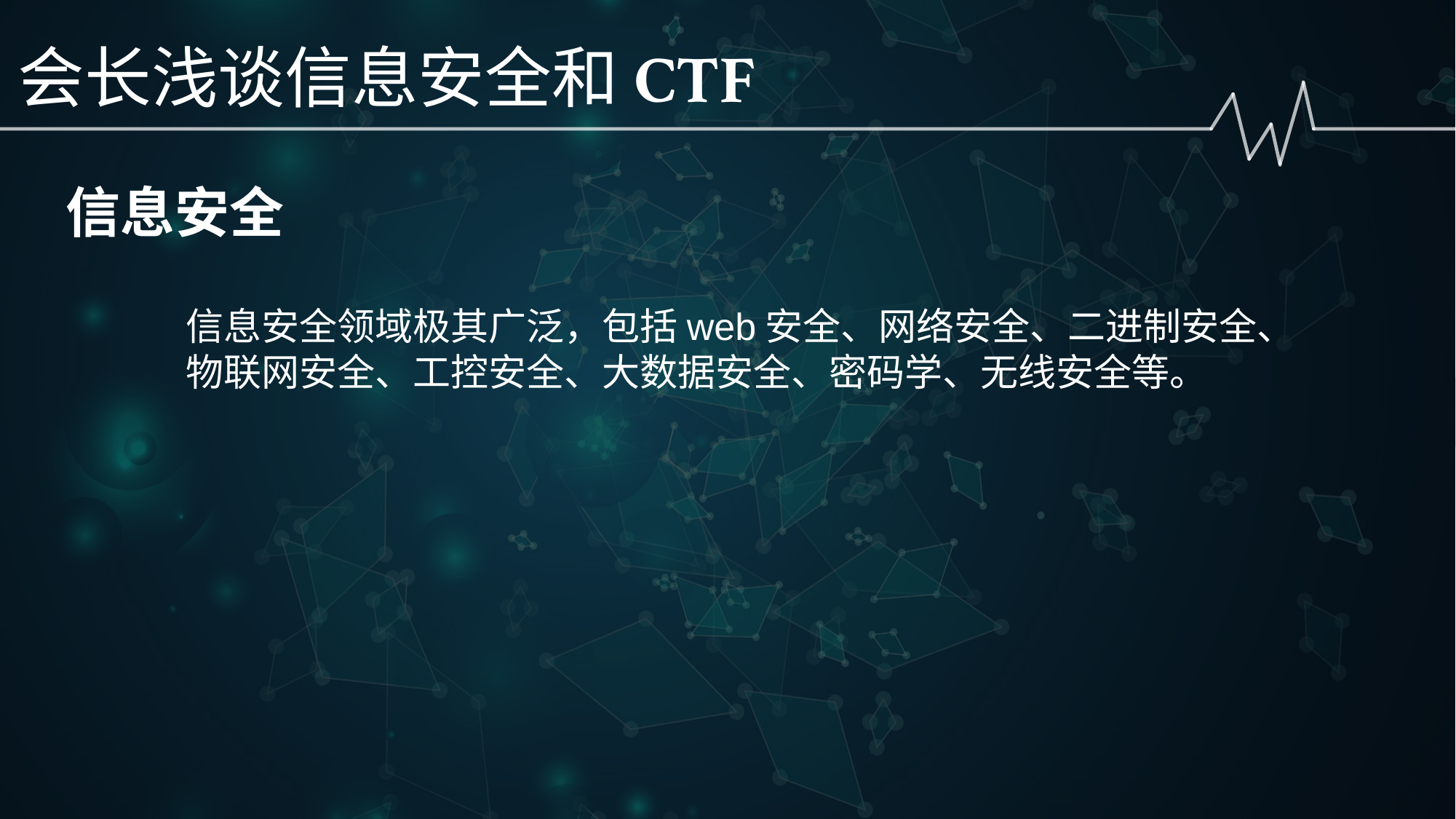

会长浅谈信息安全和CTF
信息安全
信息安全领域极其广泛，包括web安全、网络安全、二进制安全、物联网安全、工控安全、大数据安全、密码学、无线安全等。